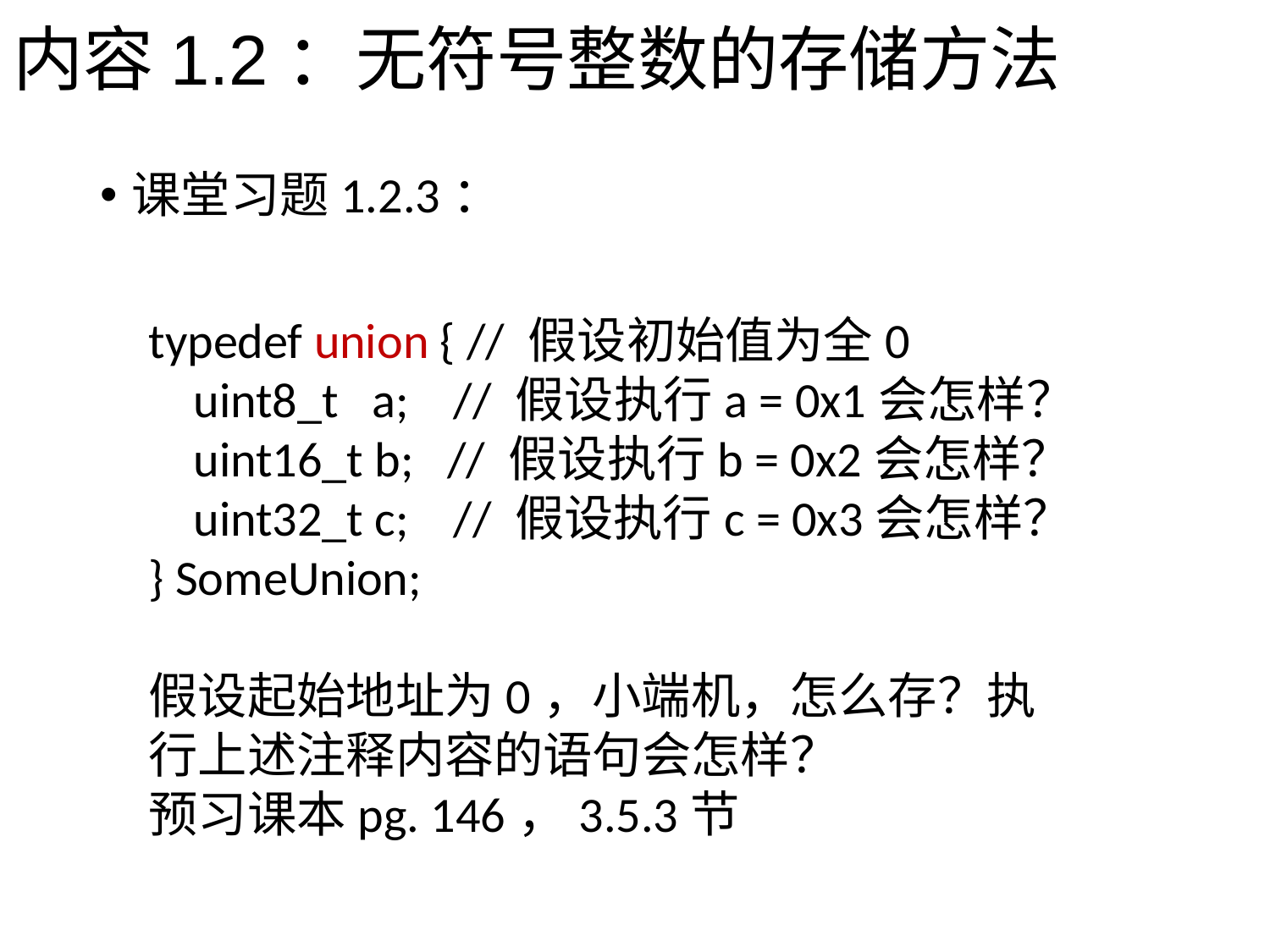

# 内容1.2：无符号整数的存储方法
课堂习题1.2.3：
typedef union { // 假设初始值为全0
    uint8_t   a;    // 假设执行a = 0x1会怎样？
    uint16_t b;   // 假设执行b = 0x2会怎样？
    uint32_t c;    // 假设执行c = 0x3会怎样？
} SomeUnion;

假设起始地址为0，小端机，怎么存？执行上述注释内容的语句会怎样？
预习课本pg. 146，3.5.3节